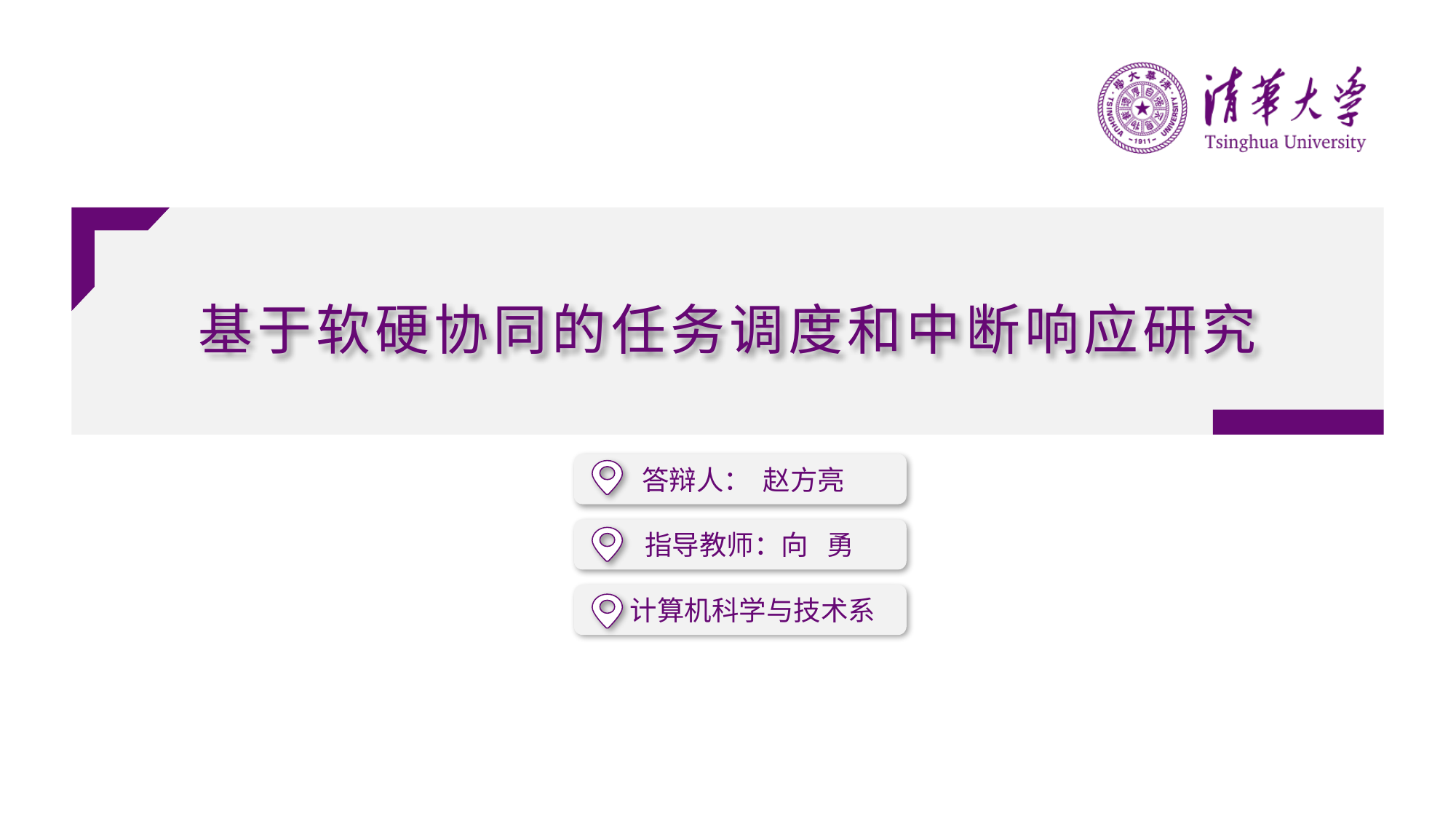

基于软硬协同的任务调度和中断响应研究
  答辩人：  赵方亮

  指导教师：向   勇

   计算机科学与技术系

1